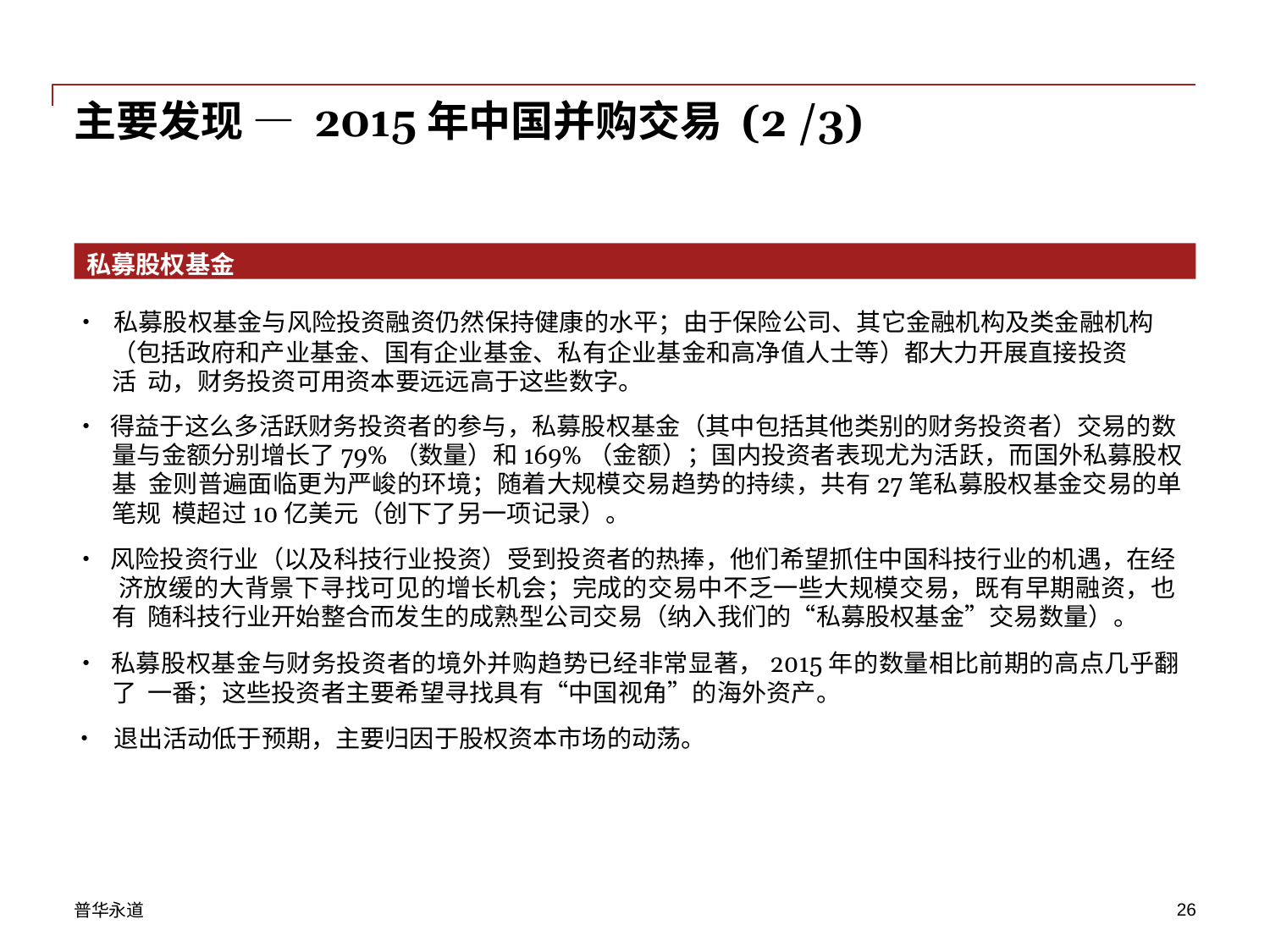

# 主要发现 — 2015年中国并购交易 (2 /3)
私募股权基金
•	私募股权基金与风险投资融资仍然保持健康的水平；由于保险公司、其它金融机构及类金融机构
（包括政府和产业基金、国有企业基金、私有企业基金和高净值人士等）都大力开展直接投资活  动，财务投资可用资本要远远高于这些数字。
• 得益于这么多活跃财务投资者的参与，私募股权基金（其中包括其他类别的财务投资者）交易的数  量与金额分别增长了79%（数量）和169%（金额）；国内投资者表现尤为活跃，而国外私募股权基  金则普遍面临更为严峻的环境；随着大规模交易趋势的持续，共有27笔私募股权基金交易的单笔规  模超过10亿美元（创下了另一项记录）。
• 风险投资行业（以及科技行业投资）受到投资者的热捧，他们希望抓住中国科技行业的机遇，在经  济放缓的大背景下寻找可见的增长机会；完成的交易中不乏一些大规模交易，既有早期融资，也有  随科技行业开始整合而发生的成熟型公司交易（纳入我们的“私募股权基金”交易数量）。
• 私募股权基金与财务投资者的境外并购趋势已经非常显著，2015年的数量相比前期的高点几乎翻了  一番；这些投资者主要希望寻找具有“中国视角”的海外资产。
•	退出活动低于预期，主要归因于股权资本市场的动荡。
普华永道
26